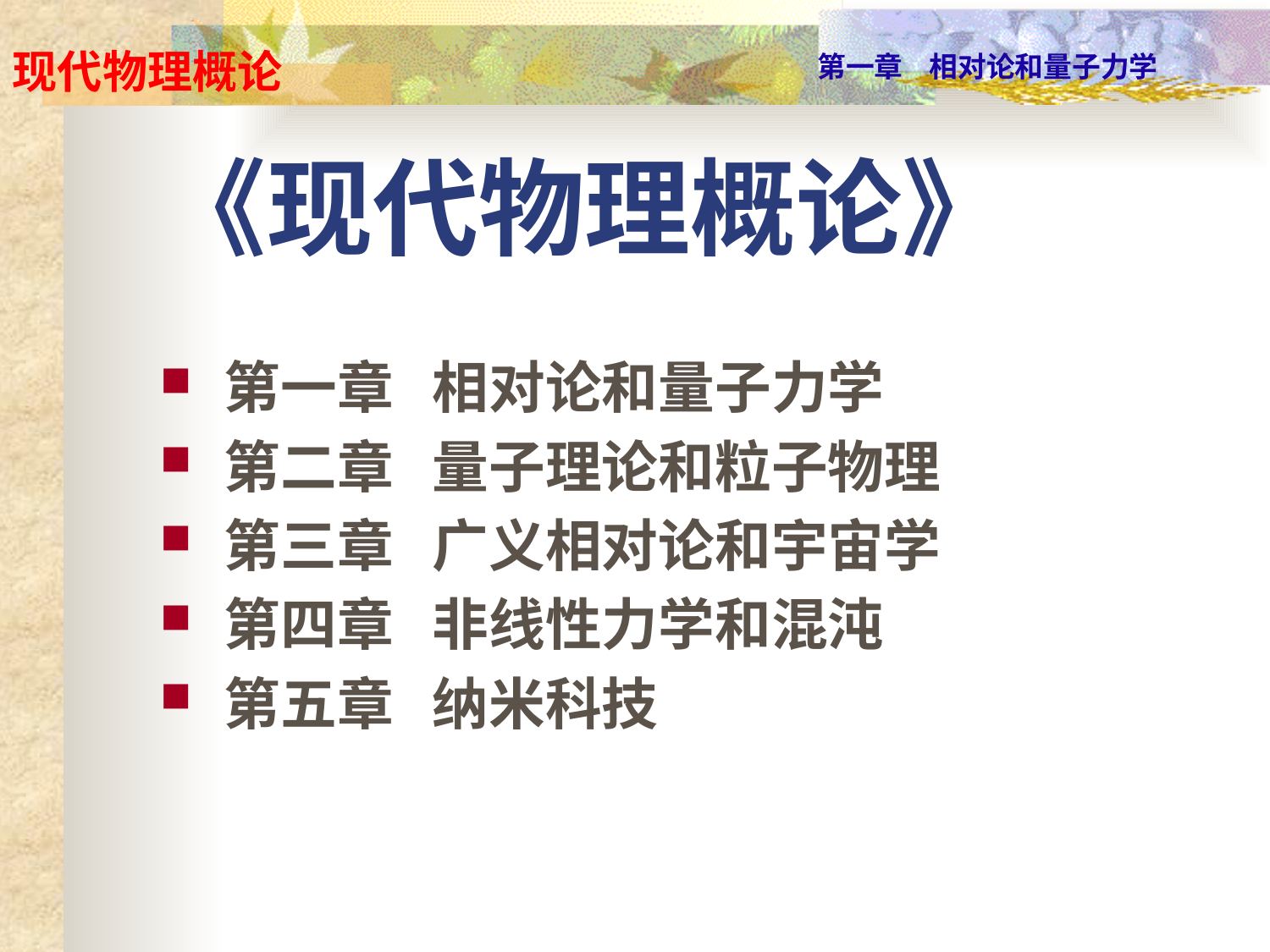

# 《现代物理概论》
第一章   相对论和量子力学
第二章   量子理论和粒子物理
第三章   广义相对论和宇宙学
第四章   非线性力学和混沌
第五章   纳米科技